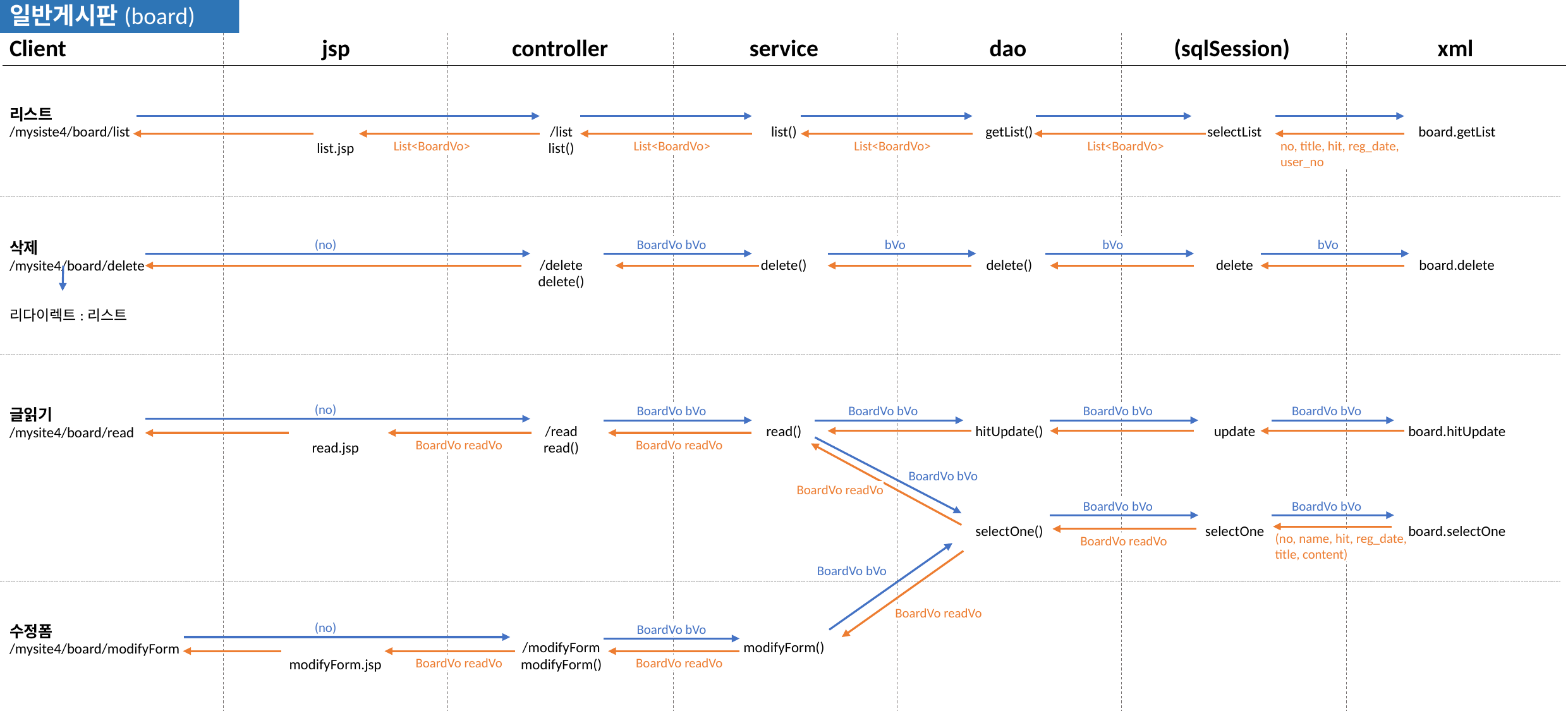

# 일반게시판(board)
Client
jsp
controller
service
dao
(sqlSession)
xml

리스트
/mysiste4/board/list

삭제
/mysite4/board/delete

리다이렉트:리스트

글읽기
/mysite4/board/read

수정폼
/mysite4/board/modifyForm

list.jsp

read.jsp

modifyForm.jsp

/list
list()

/delete
delete()

/read
read()

/modifyForm
modifyForm()

list()

delete()

read()

modifyForm()

getList()

delete()

hitUpdate()

selectOne()

selectList

delete

update

selectOne

board.getList

board.delete

board.hitUpdate

board.selectOne
List<BoardVo>
List<BoardVo>
List<BoardVo>
List<BoardVo>
no, title, hit, reg_date,
user_no
(no)
BoardVo bVo
bVo
bVo
bVo
(no)
BoardVo bVo
BoardVo bVo
BoardVo bVo
BoardVo bVo
BoardVo readVo
BoardVo readVo
BoardVo bVo
BoardVo readVo
BoardVo bVo
BoardVo bVo
(no, name, hit, reg_date,
title, content)
BoardVo readVo
BoardVo bVo
BoardVo readVo
(no)
BoardVo bVo
BoardVo readVo
BoardVo readVo